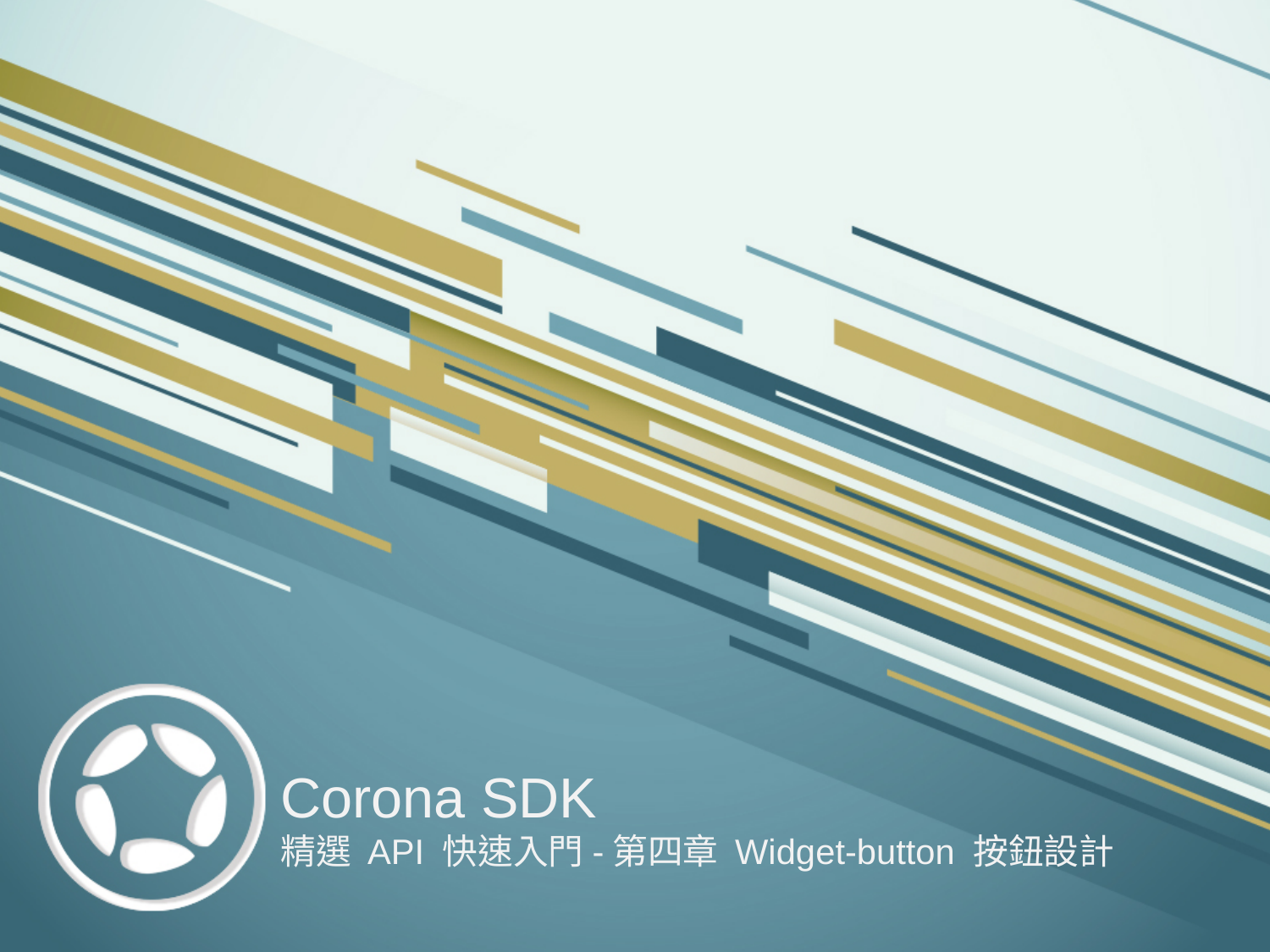

# Corona SDK 精選 API 快速入門-第四章 Widget-button 按鈕設計